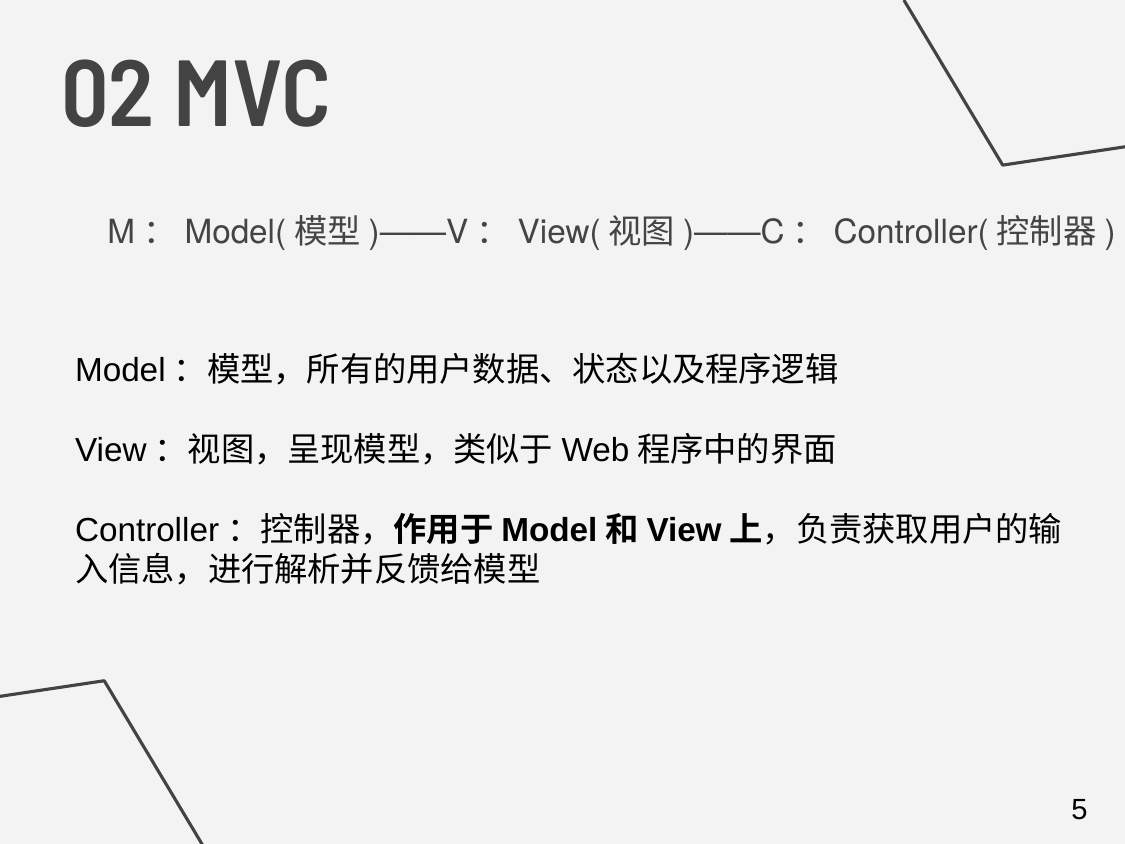

02 MVC
M：Model(模型)——V：View(视图)——C：Controller(控制器)
Model：模型，所有的用户数据、状态以及程序逻辑

View：视图，呈现模型，类似于Web程序中的界面

Controller：控制器，作用于Model和View上，负责获取用户的输入信息，进行解析并反馈给模型
5